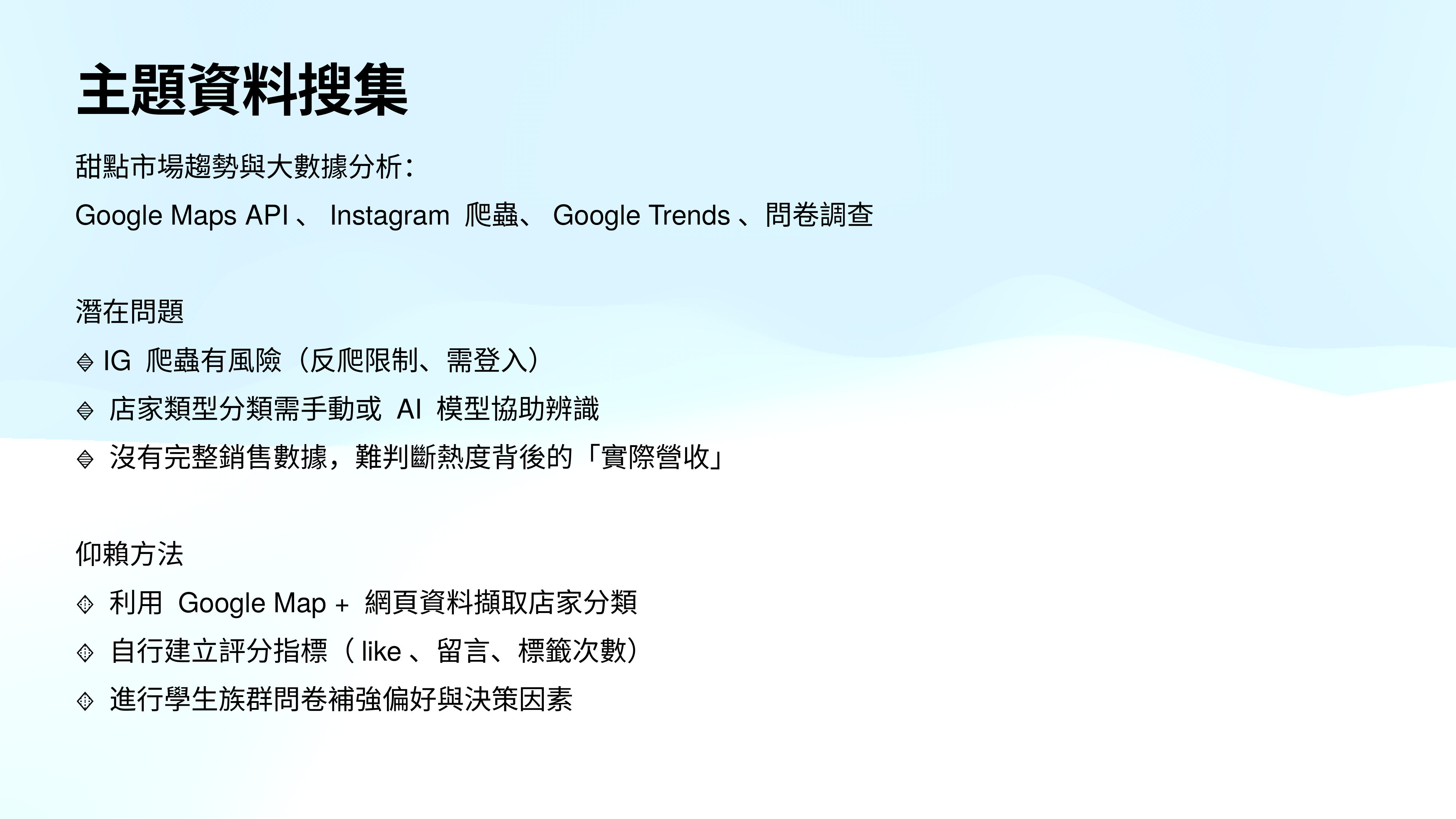

# 主題資料搜集
甜點市場趨勢與大數據分析：
Google Maps API、Instagram 爬蟲、Google Trends、問卷調查

潛在問題
🔹 IG 爬蟲有風險（反爬限制、需登入）
🔹 店家類型分類需手動或 AI 模型協助辨識
🔹 沒有完整銷售數據，難判斷熱度背後的「實際營收」

仰賴方法
🔸 利用 Google Map + 網頁資料擷取店家分類
🔸 自行建立評分指標（like、留言、標籤次數）
🔸 進行學生族群問卷補強偏好與決策因素